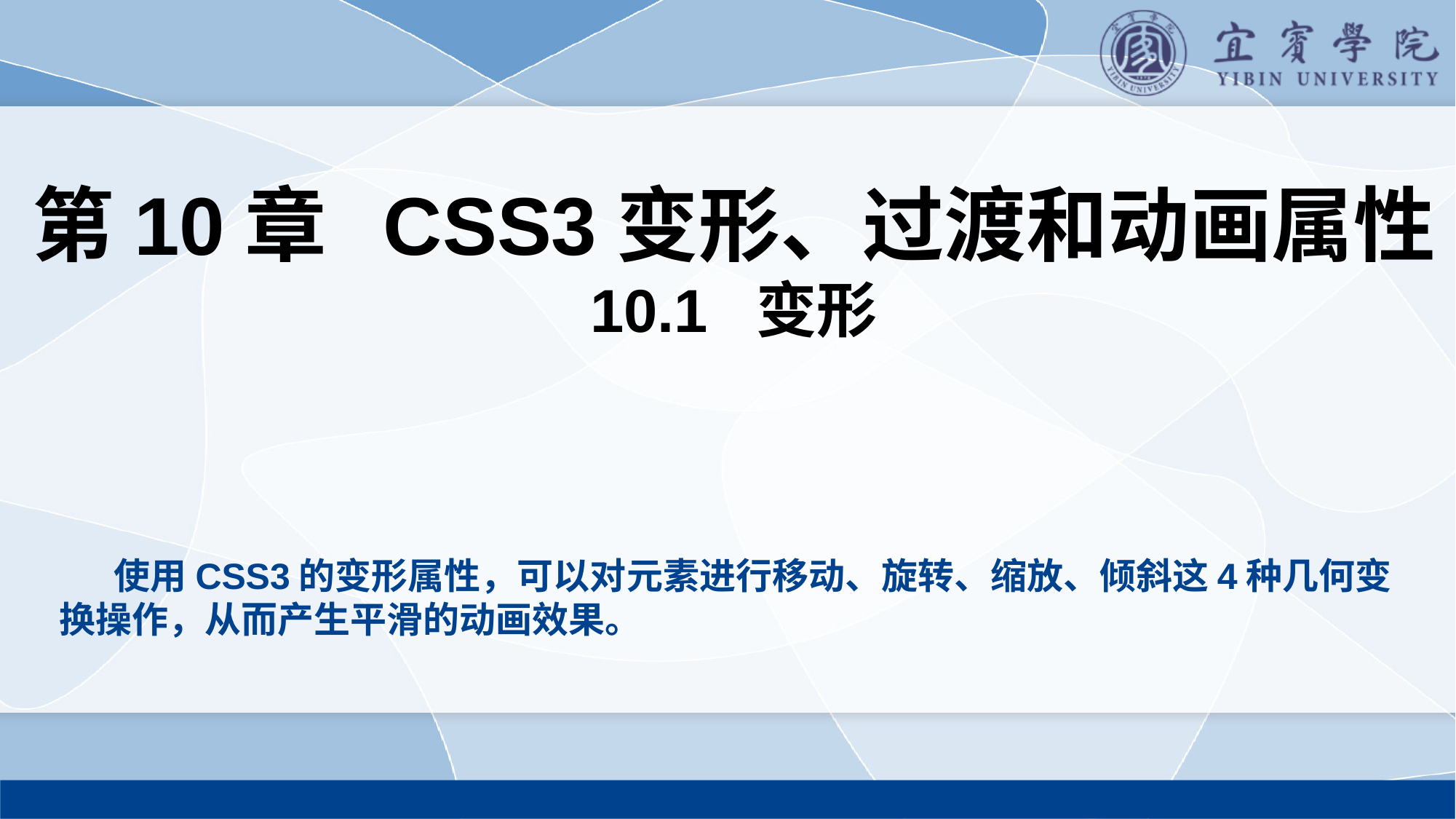

第10章  CSS3变形、过渡和动画属性
10.1  变形
使用CSS3的变形属性，可以对元素进行移动、旋转、缩放、倾斜这4种几何变换操作，从而产生平滑的动画效果。